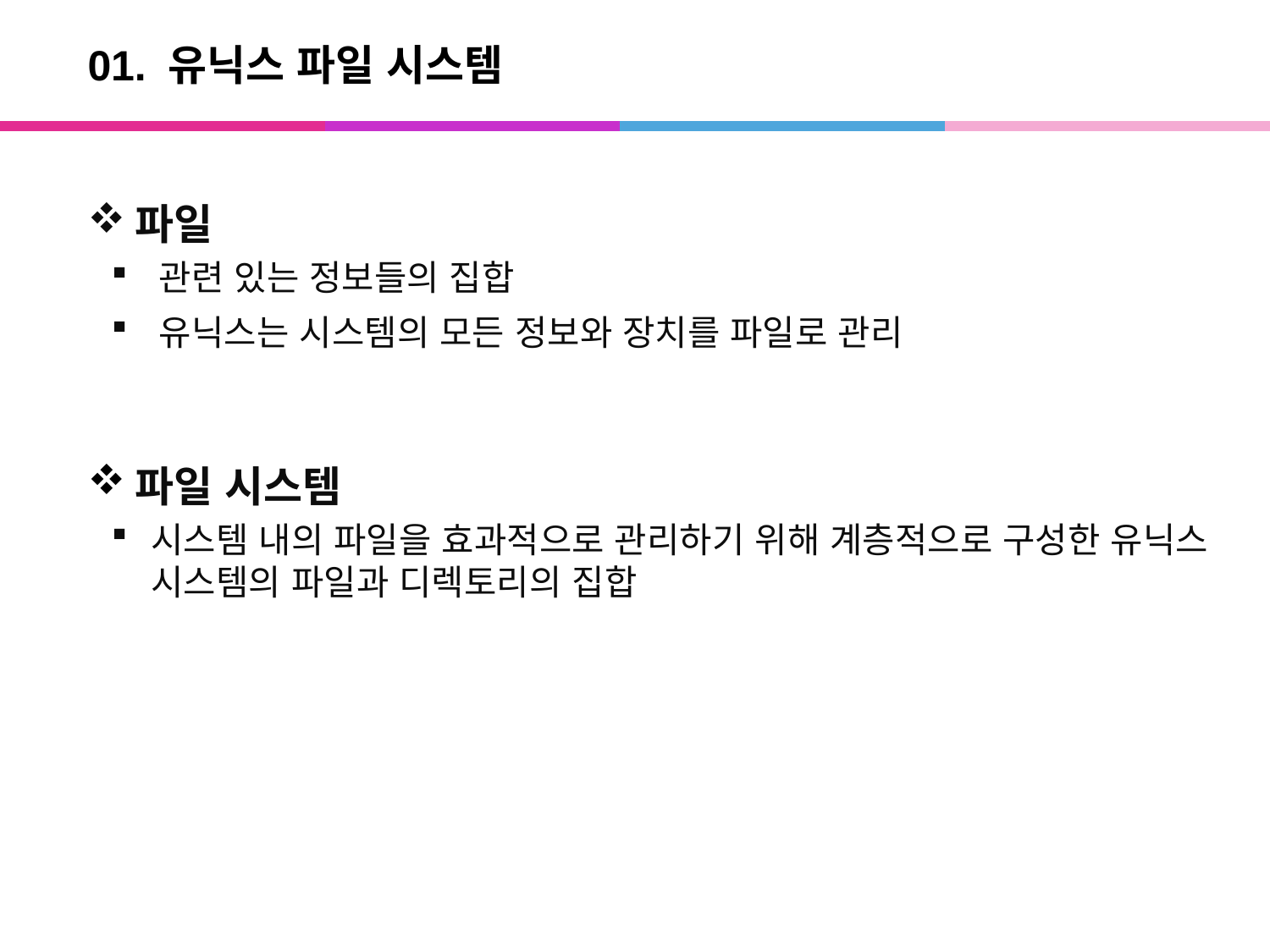

# 01. 유닉스 파일 시스템
파일
관련 있는 정보들의 집합
유닉스는 시스템의 모든 정보와 장치를 파일로 관리

파일 시스템
시스템 내의 파일을 효과적으로 관리하기 위해 계층적으로 구성한 유닉스 시스템의 파일과 디렉토리의 집합